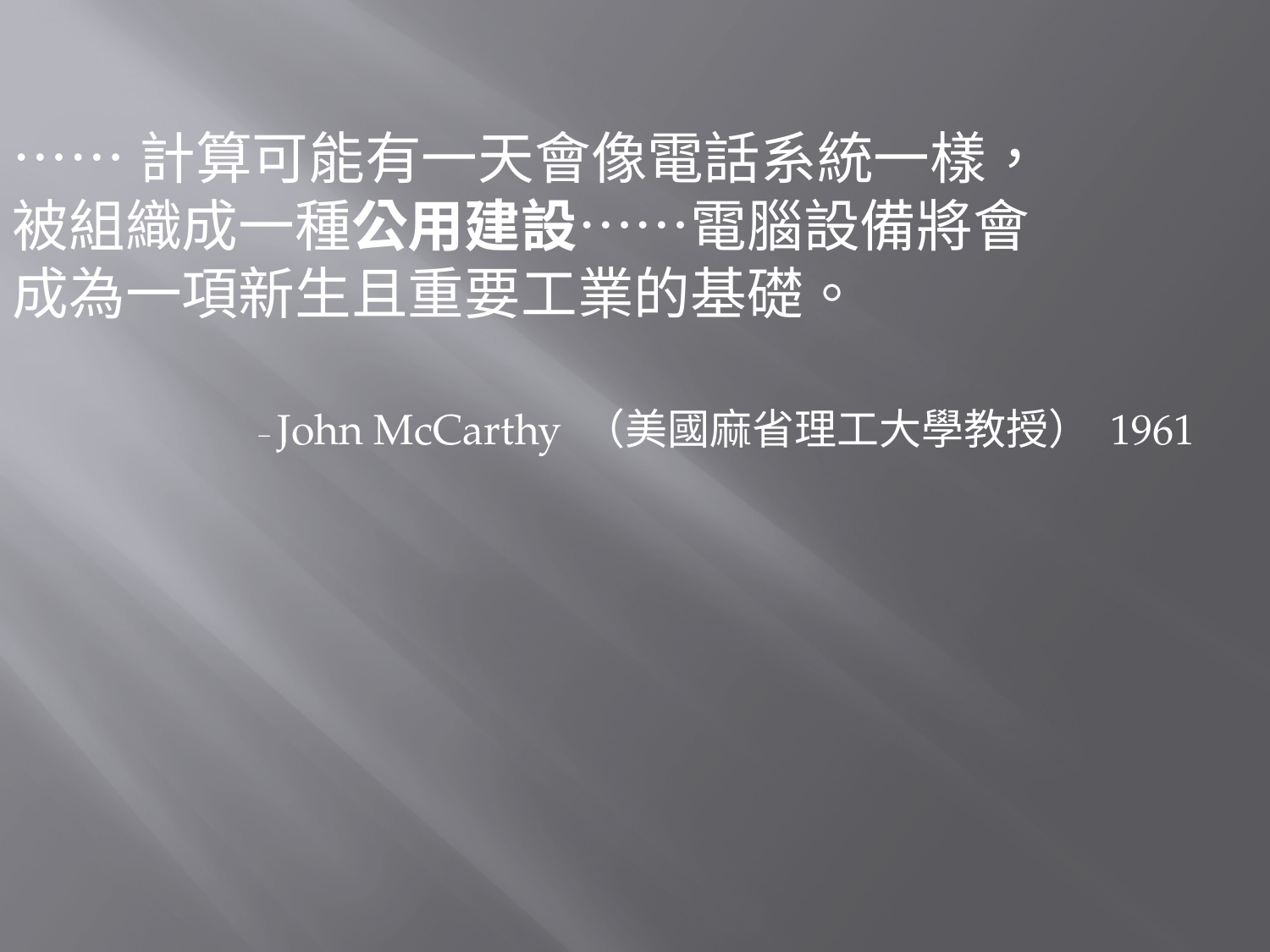

……計算可能有一天會像電話系統一樣，被組織成一種公用建設……電腦設備將會成為一項新生且重要工業的基礎。

− John McCarthy （美國麻省理工大學教授） 1961